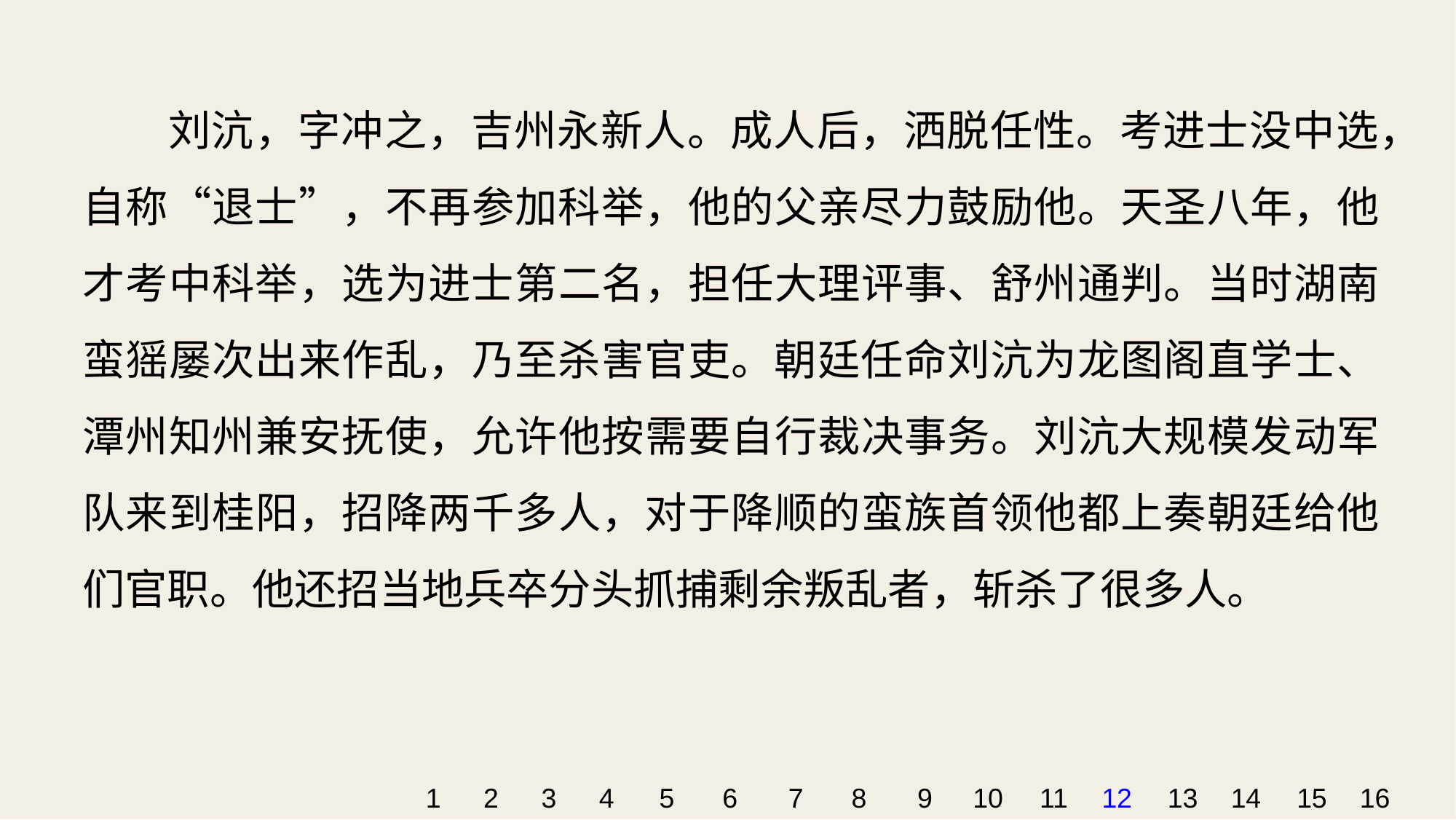

刘沆，字冲之，吉州永新人。成人后，洒脱任性。考进士没中选，自称“退士”，不再参加科举，他的父亲尽力鼓励他。天圣八年，他才考中科举，选为进士第二名，担任大理评事、舒州通判。当时湖南蛮猺屡次出来作乱，乃至杀害官吏。朝廷任命刘沆为龙图阁直学士、潭州知州兼安抚使，允许他按需要自行裁决事务。刘沆大规模发动军队来到桂阳，招降两千多人，对于降顺的蛮族首领他都上奏朝廷给他们官职。他还招当地兵卒分头抓捕剩余叛乱者，斩杀了很多人。
1
2
3
4
5
6
7
8
9
10
11
12
13
14
15
16